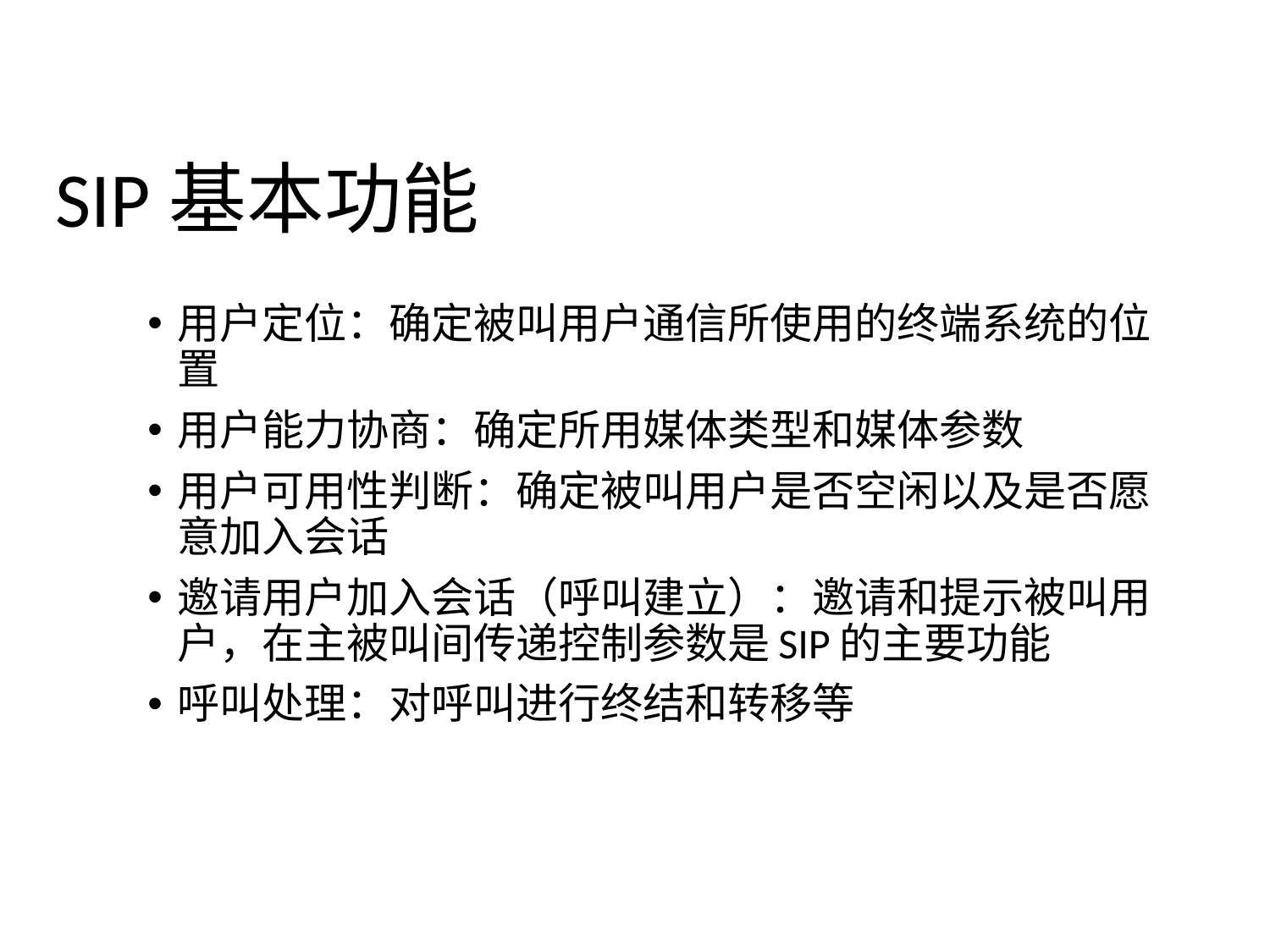

# SIP基本功能
用户定位：确定被叫用户通信所使用的终端系统的位置
用户能力协商：确定所用媒体类型和媒体参数
用户可用性判断：确定被叫用户是否空闲以及是否愿意加入会话
邀请用户加入会话（呼叫建立）：邀请和提示被叫用户，在主被叫间传递控制参数是SIP的主要功能
呼叫处理：对呼叫进行终结和转移等